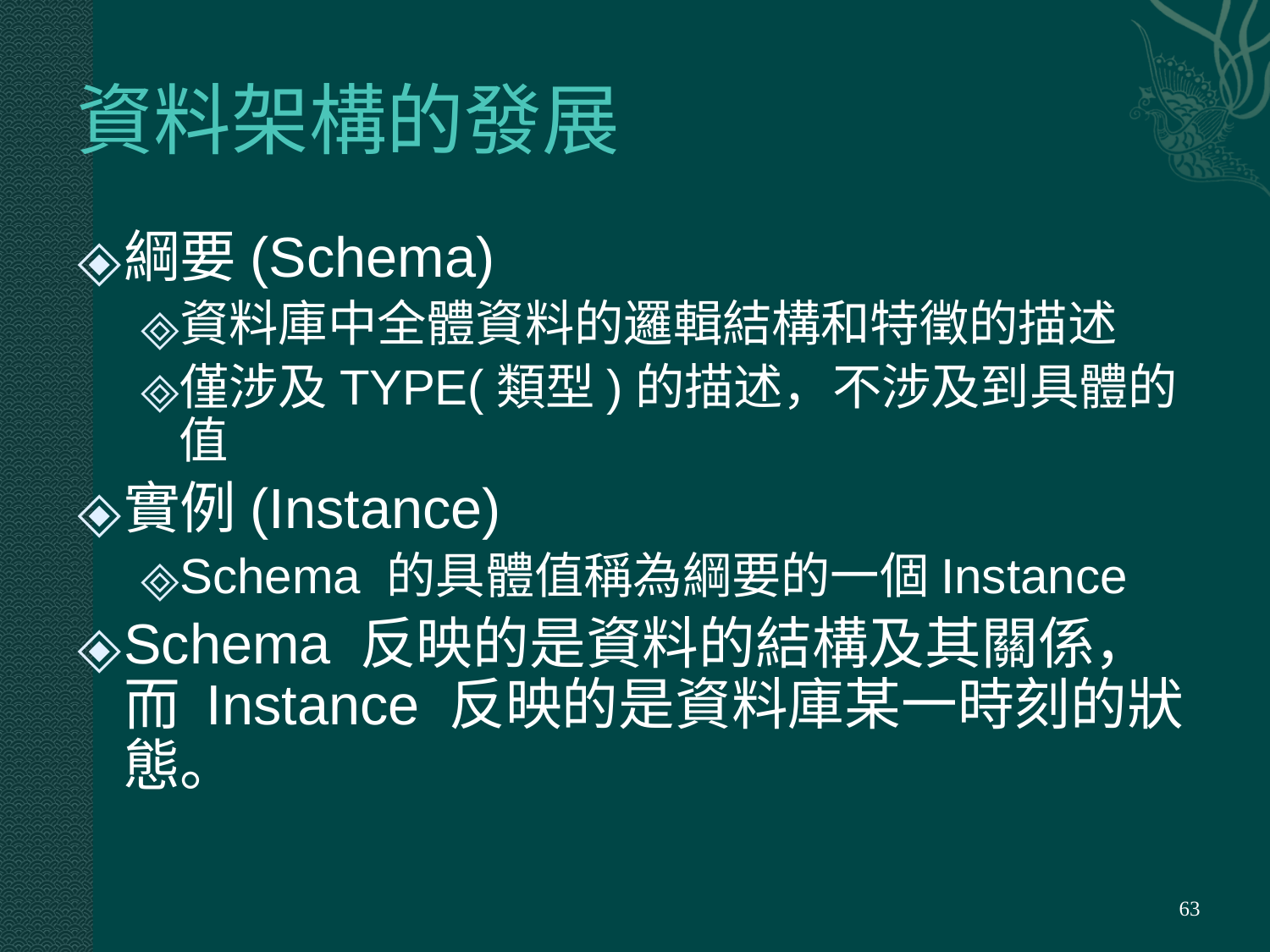

# 資料架構的發展
綱要(Schema)
資料庫中全體資料的邏輯結構和特徵的描述
僅涉及TYPE(類型)的描述，不涉及到具體的值
實例(Instance)
Schema 的具體值稱為綱要的一個Instance
Schema 反映的是資料的結構及其關係，而 Instance 反映的是資料庫某一時刻的狀態。
63